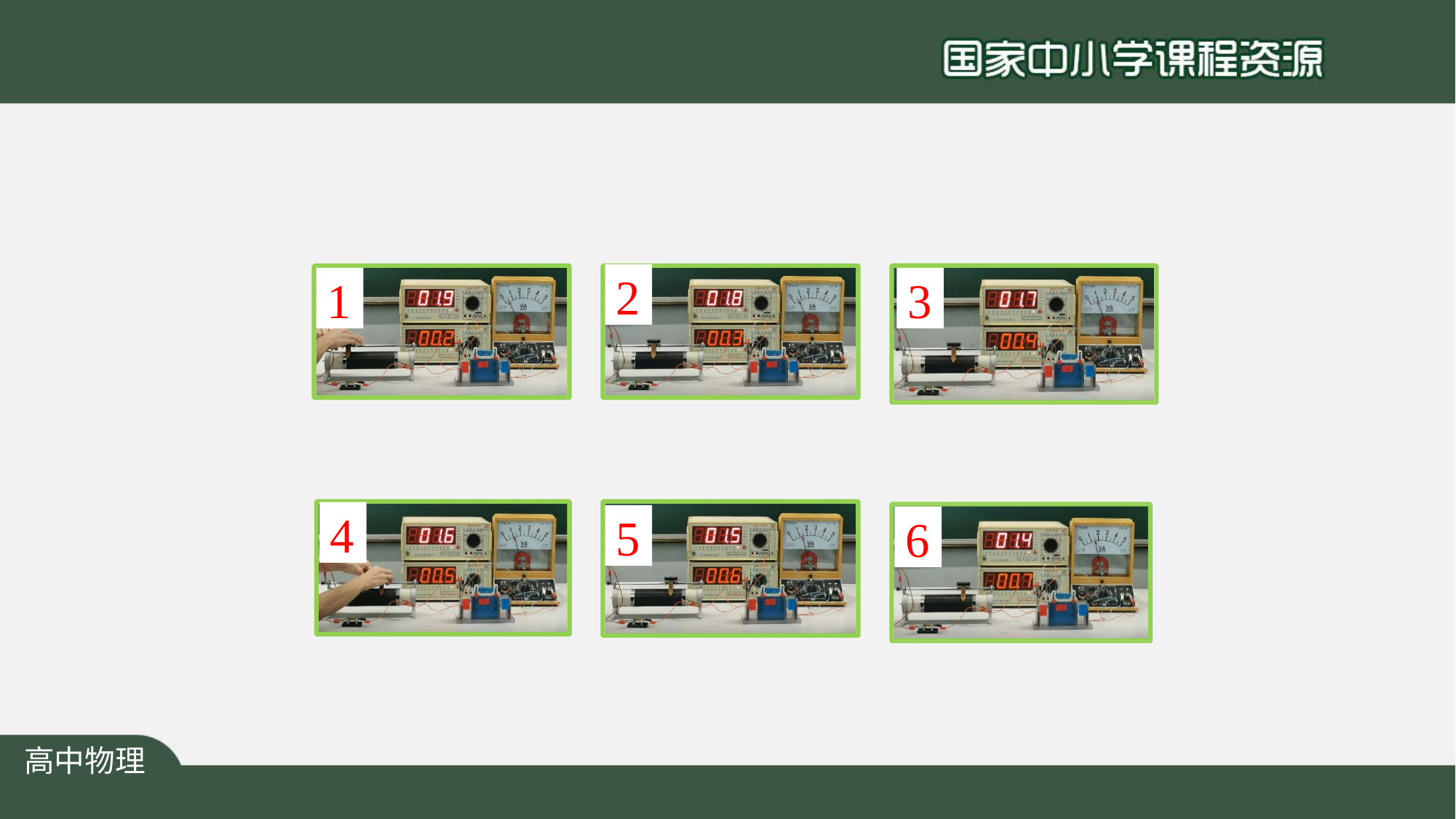

2

1

3

4

5

6
高中物理